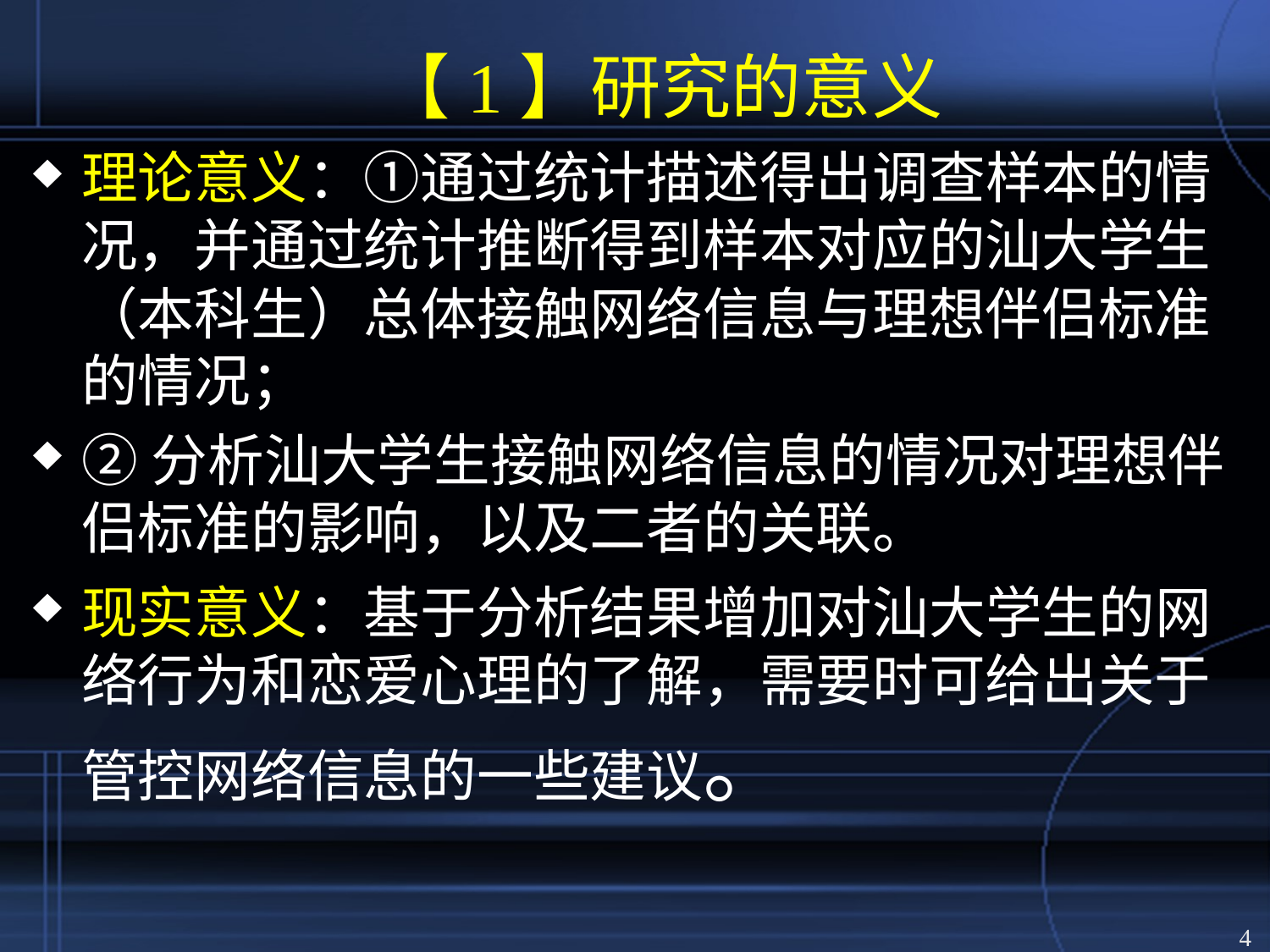

# 【1】研究的意义
理论意义：①通过统计描述得出调查样本的情况，并通过统计推断得到样本对应的汕大学生（本科生）总体接触网络信息与理想伴侣标准的情况；
②分析汕大学生接触网络信息的情况对理想伴侣标准的影响，以及二者的关联。
现实意义：基于分析结果增加对汕大学生的网络行为和恋爱心理的了解，需要时可给出关于管控网络信息的一些建议。
4